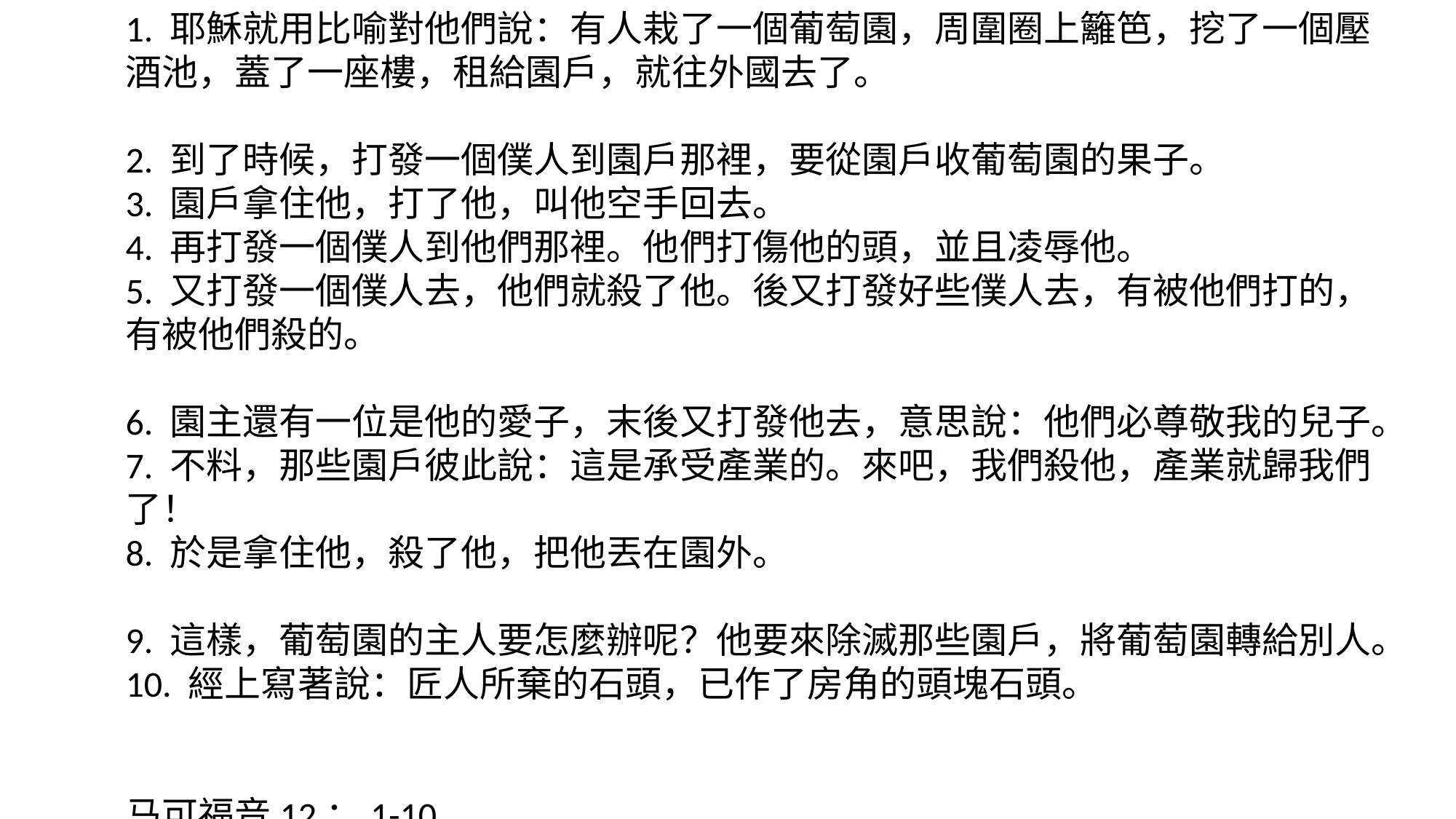

1. 耶穌就用比喻對他們說：有人栽了一個葡萄園，周圍圈上籬笆，挖了一個壓酒池，蓋了一座樓，租給園戶，就往外國去了。

2. 到了時候，打發一個僕人到園戶那裡，要從園戶收葡萄園的果子。
3. 園戶拿住他，打了他，叫他空手回去。
4. 再打發一個僕人到他們那裡。他們打傷他的頭，並且凌辱他。
5. 又打發一個僕人去，他們就殺了他。後又打發好些僕人去，有被他們打的，有被他們殺的。

6. 園主還有一位是他的愛子，末後又打發他去，意思說：他們必尊敬我的兒子。
7. 不料，那些園戶彼此說：這是承受產業的。來吧，我們殺他，產業就歸我們了！
8. 於是拿住他，殺了他，把他丟在園外。

9. 這樣，葡萄園的主人要怎麼辦呢？他要來除滅那些園戶，將葡萄園轉給別人。
10. 經上寫著說：匠人所棄的石頭，已作了房角的頭塊石頭。

马可福音12：1-10